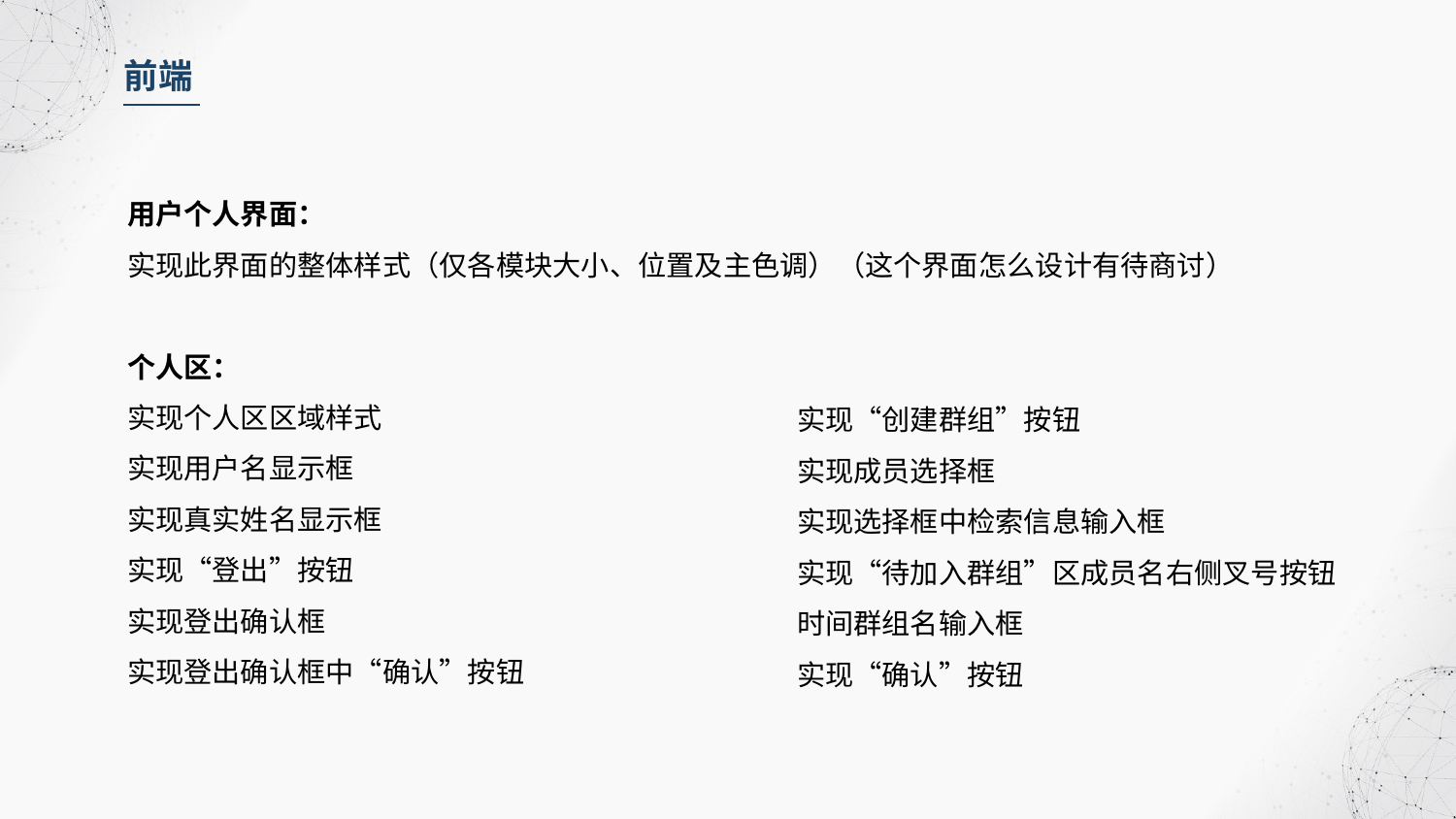

前端
用户个人界面：
实现此界面的整体样式（仅各模块大小、位置及主色调）（这个界面怎么设计有待商讨）

个人区：
实现个人区区域样式
实现用户名显示框
实现真实姓名显示框
实现“登出”按钮
实现登出确认框
实现登出确认框中“确认”按钮
实现“创建群组”按钮
实现成员选择框
实现选择框中检索信息输入框
实现“待加入群组”区成员名右侧叉号按钮
时间群组名输入框
实现“确认”按钮